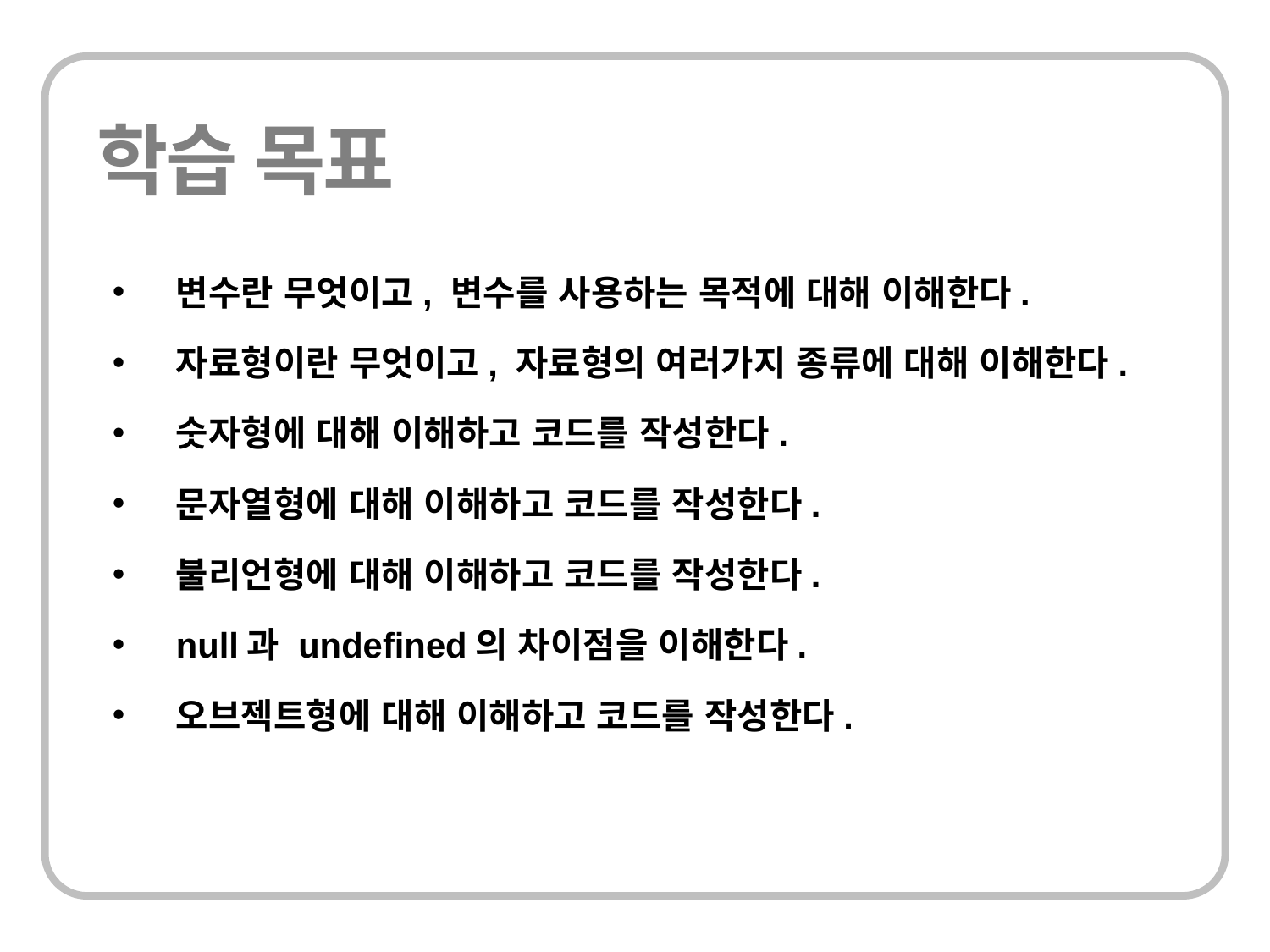

변수란 무엇이고, 변수를 사용하는 목적에 대해 이해한다.
자료형이란 무엇이고, 자료형의 여러가지 종류에 대해 이해한다.
숫자형에 대해 이해하고 코드를 작성한다.
문자열형에 대해 이해하고 코드를 작성한다.
불리언형에 대해 이해하고 코드를 작성한다.
null과 undefined의 차이점을 이해한다.
오브젝트형에 대해 이해하고 코드를 작성한다.